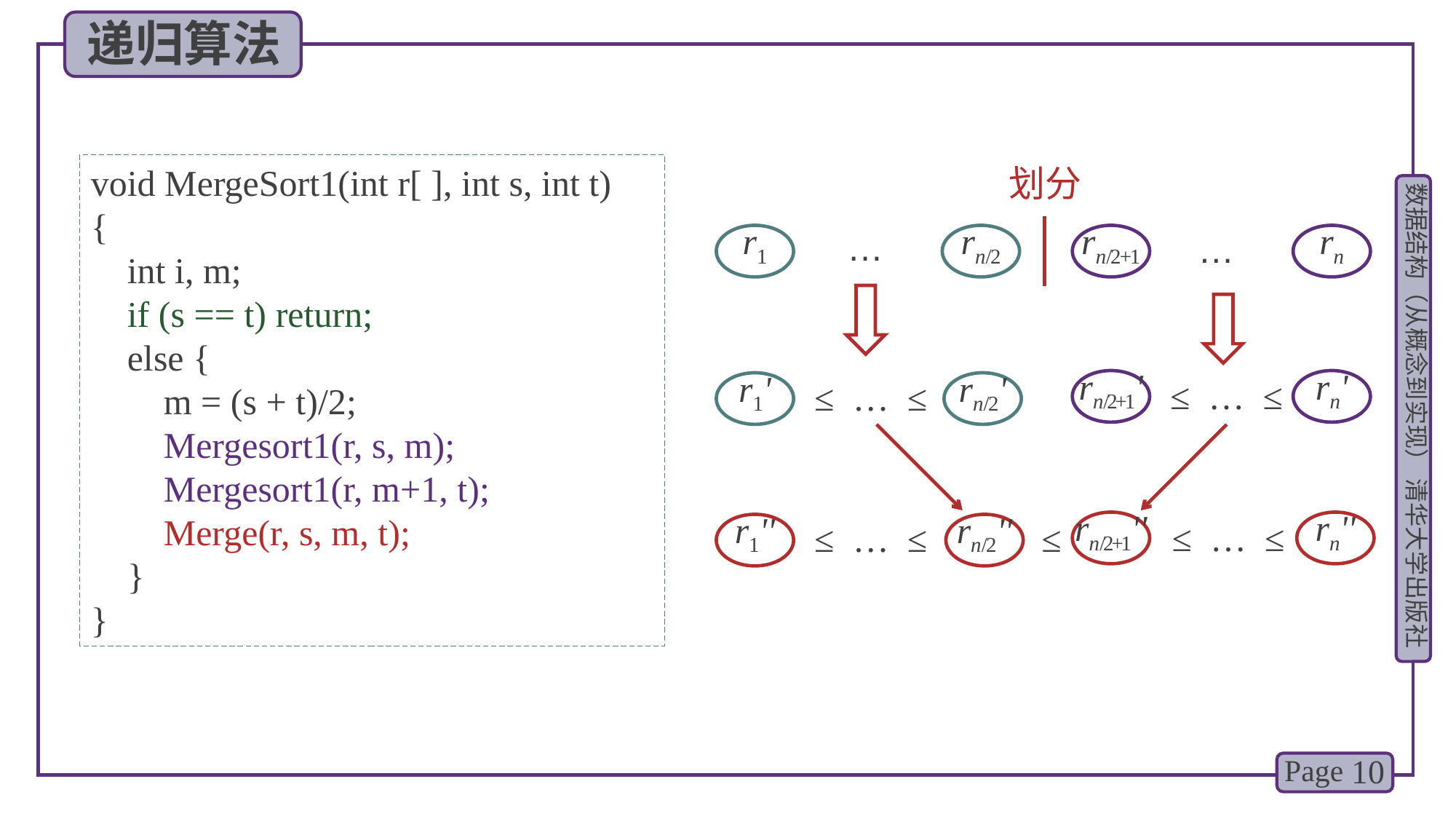

递归算法

void MergeSort1(int r[ ], int s, int t)
{
    int i, m;
    if (s == t) return;
    else {
        m = (s + t)/2;
        Mergesort1(r, s, m);
        Mergesort1(r, m+1, t);
        Merge(r, s, m, t);
    }
}
划分
r1
rn/2
…
rn/2+1
rn
…

rn/2+1'
rn'
 ≤  …  ≤
r1'
rn/2'
 ≤  …  ≤
rn/2+1''
rn''
≤  …  ≤
r1''
rn/2''
 ≤  …  ≤
≤